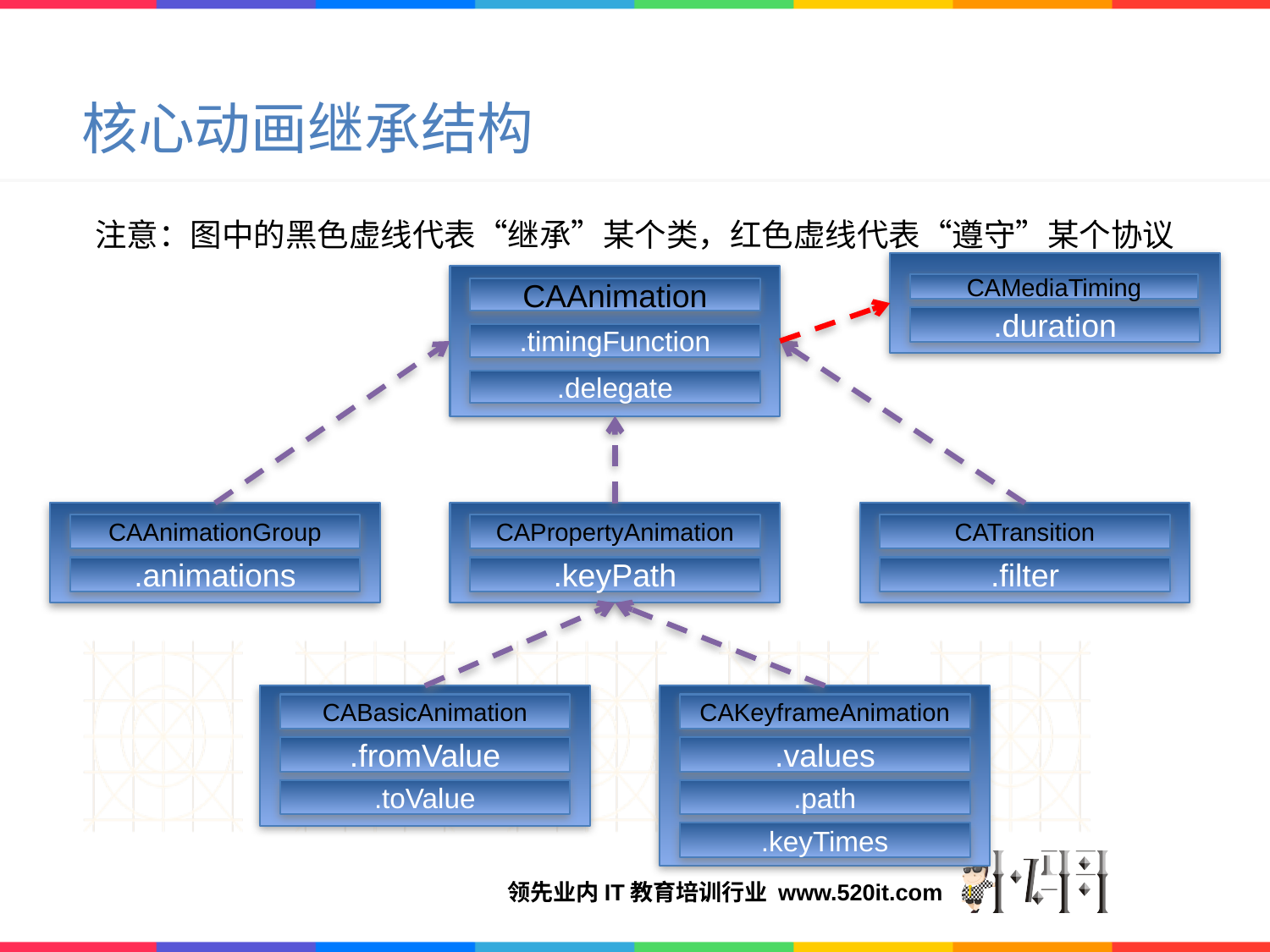

# 核心动画继承结构
注意：图中的黑色虚线代表“继承”某个类，红色虚线代表“遵守”某个协议

CAMediaTiming
CAAnimation
.duration
.timingFunction
.delegate

CAAnimationGroup
CAPropertyAnimation
CATransition
.animations
.keyPath
.filter

CABasicAnimation
CAKeyframeAnimation
.values
.fromValue
.toValue
.path
.keyTimes